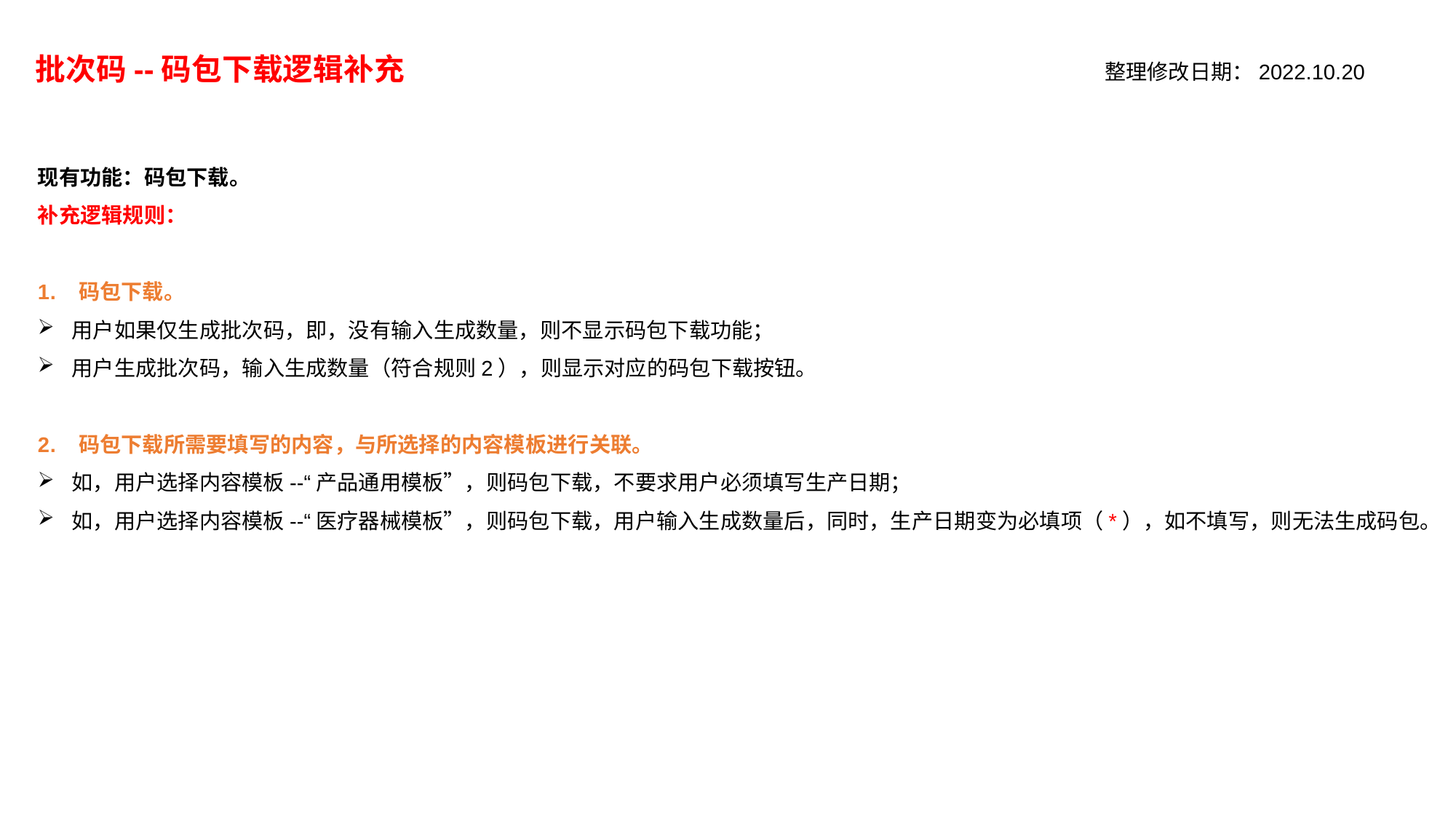

整理修改日期：2022.10.20
批次码--码包下载逻辑补充
现有功能：码包下载。
补充逻辑规则：

码包下载。
用户如果仅生成批次码，即，没有输入生成数量，则不显示码包下载功能；
用户生成批次码，输入生成数量（符合规则2），则显示对应的码包下载按钮。

码包下载所需要填写的内容，与所选择的内容模板进行关联。
如，用户选择内容模板--“产品通用模板”，则码包下载，不要求用户必须填写生产日期；
如，用户选择内容模板--“医疗器械模板”，则码包下载，用户输入生成数量后，同时，生产日期变为必填项（*），如不填写，则无法生成码包。